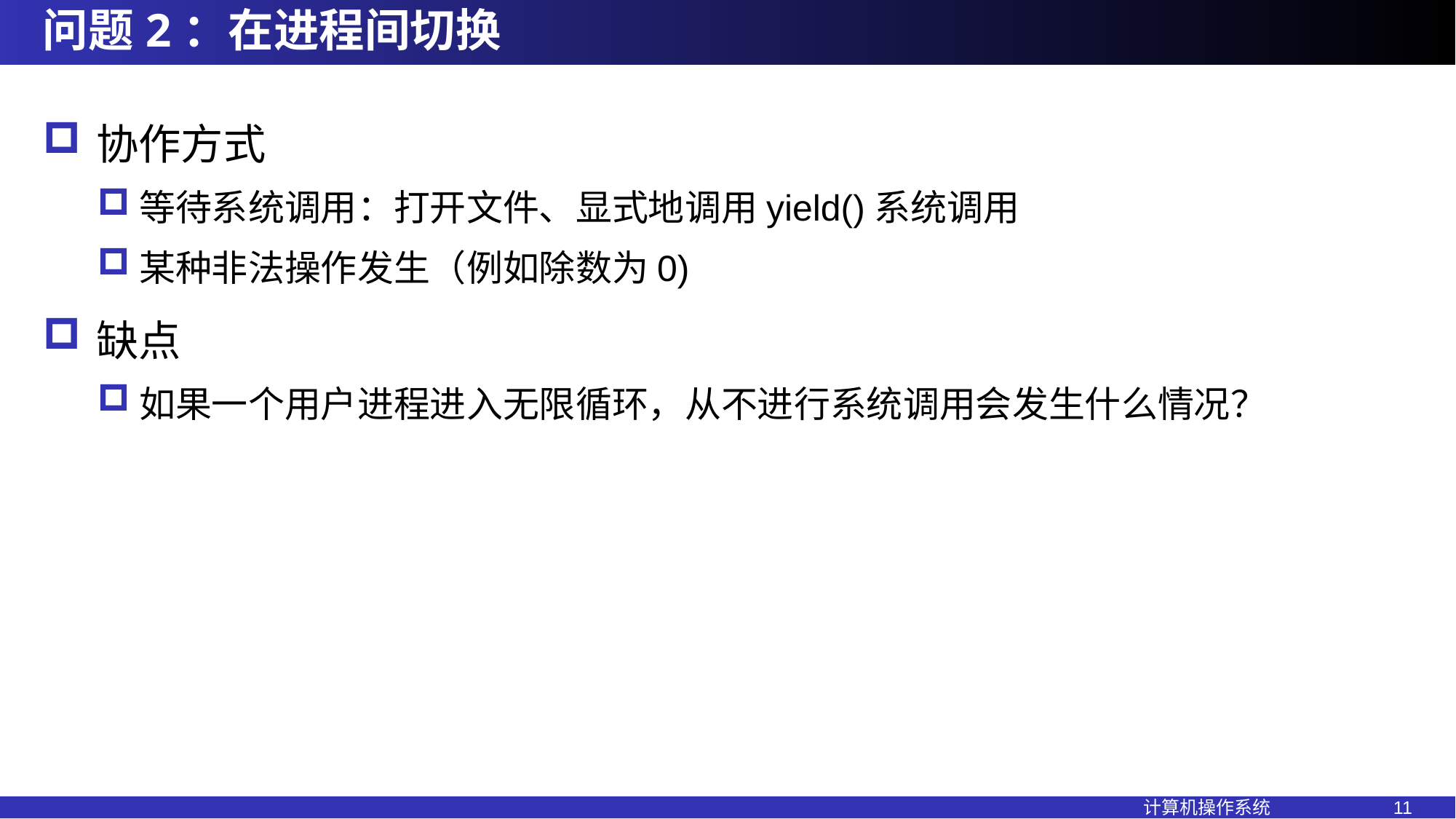

# 问题2：在进程间切换
协作方式
等待系统调用：打开文件、显式地调用yield()系统调用
某种非法操作发生（例如除数为0)
缺点
如果一个用户进程进入无限循环，从不进行系统调用会发生什么情况？
计算机操作系统                     11